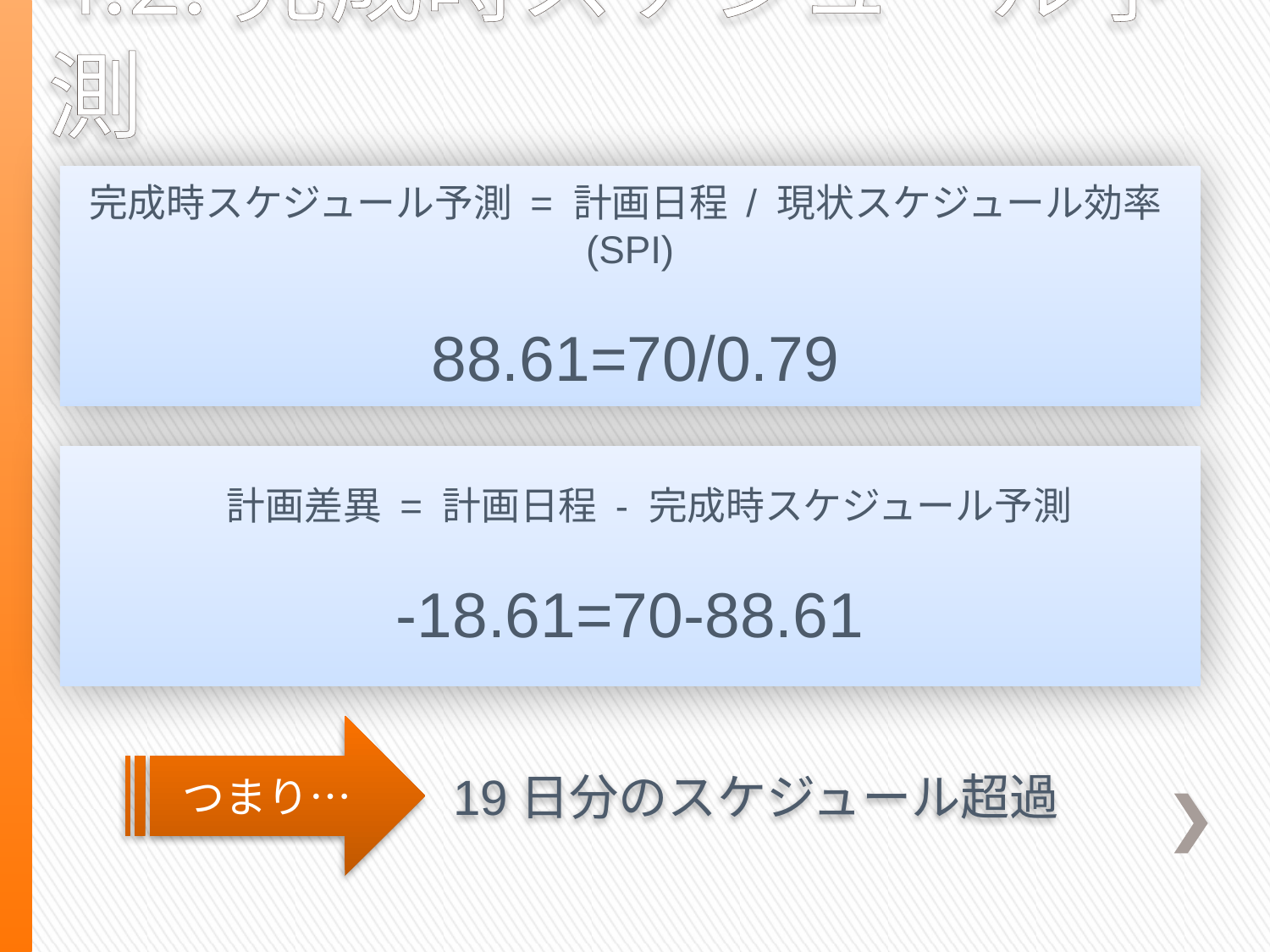

4.2.完成時スケジュール予測
完成時スケジュール予測 = 計画日程 / 現状スケジュール効率(SPI)

 88.61=70/0.79
　計画差異 = 計画日程 - 完成時スケジュール予測

-18.61=70-88.61
つまり…
19日分のスケジュール超過